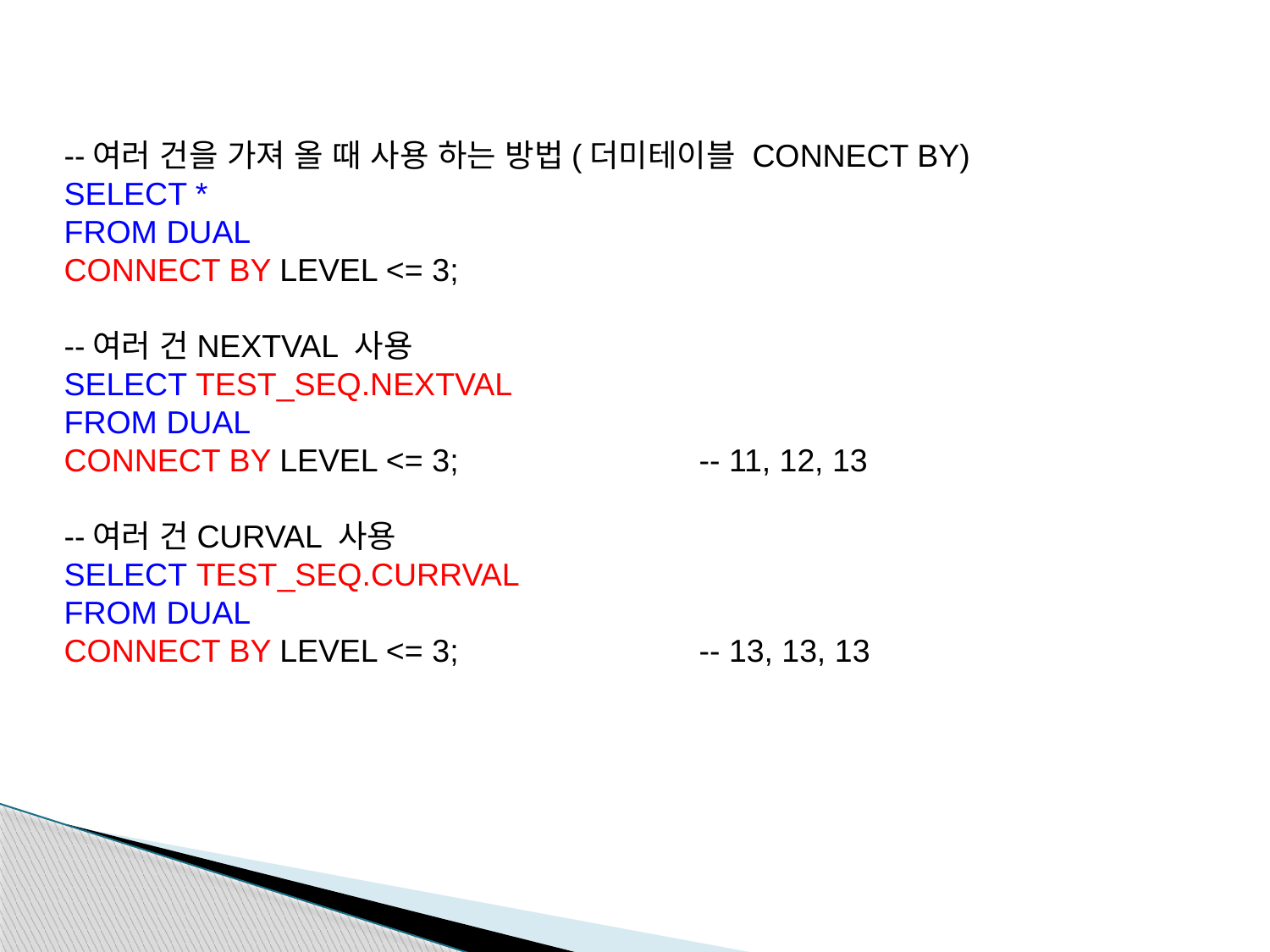

--여러 건을 가져 올 때 사용 하는 방법(더미테이블 CONNECT BY)
SELECT *
FROM DUAL
CONNECT BY LEVEL <= 3;

--여러 건NEXTVAL 사용
SELECT TEST_SEQ.NEXTVAL
FROM DUAL
CONNECT BY LEVEL <= 3;		-- 11, 12, 13

--여러 건CURVAL 사용
SELECT TEST_SEQ.CURRVAL
FROM DUAL
CONNECT BY LEVEL <= 3;		-- 13, 13, 13